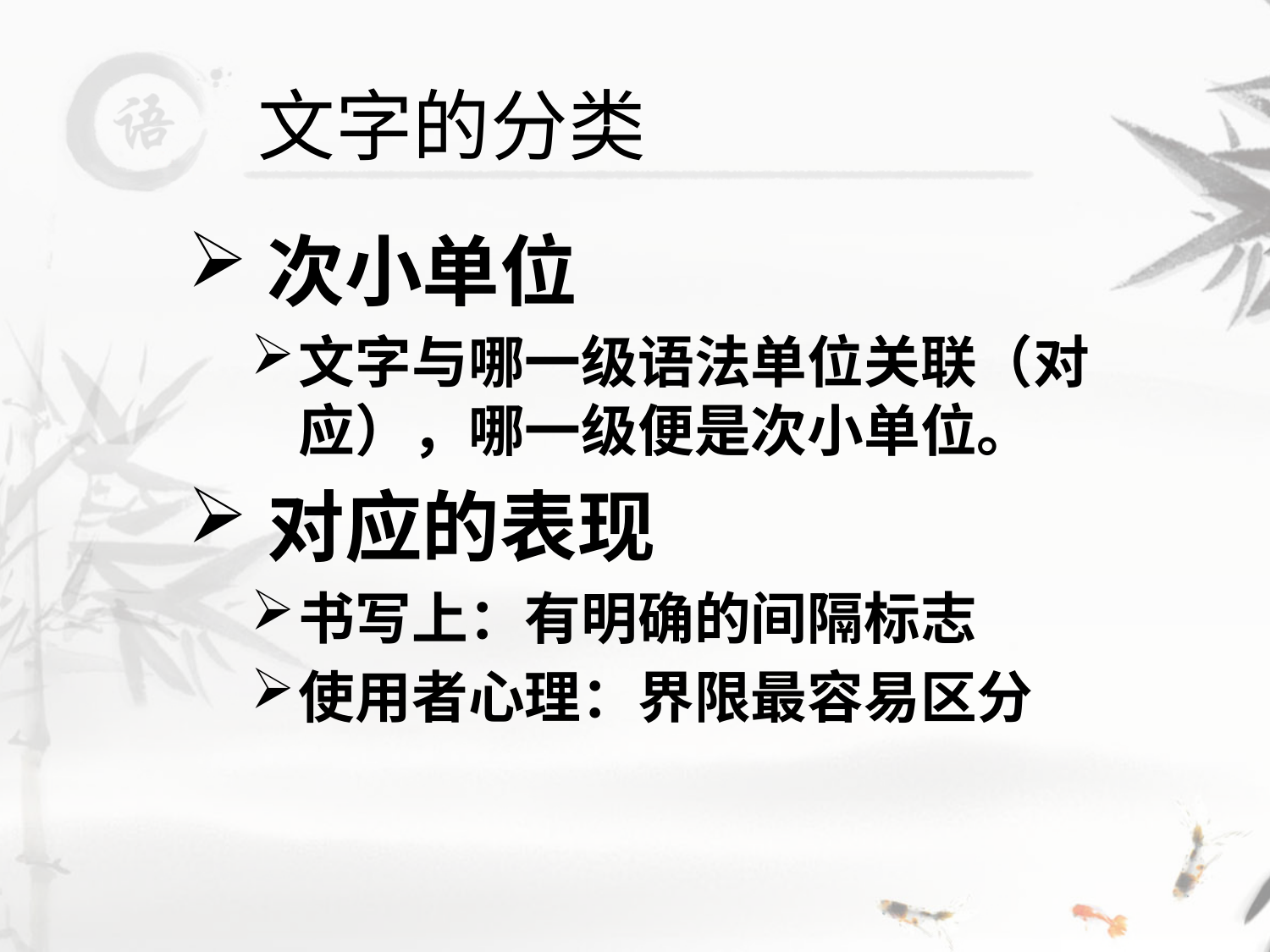

# 文字的分类
次小单位
文字与哪一级语法单位关联（对应），哪一级便是次小单位。
对应的表现
书写上：有明确的间隔标志
使用者心理：界限最容易区分